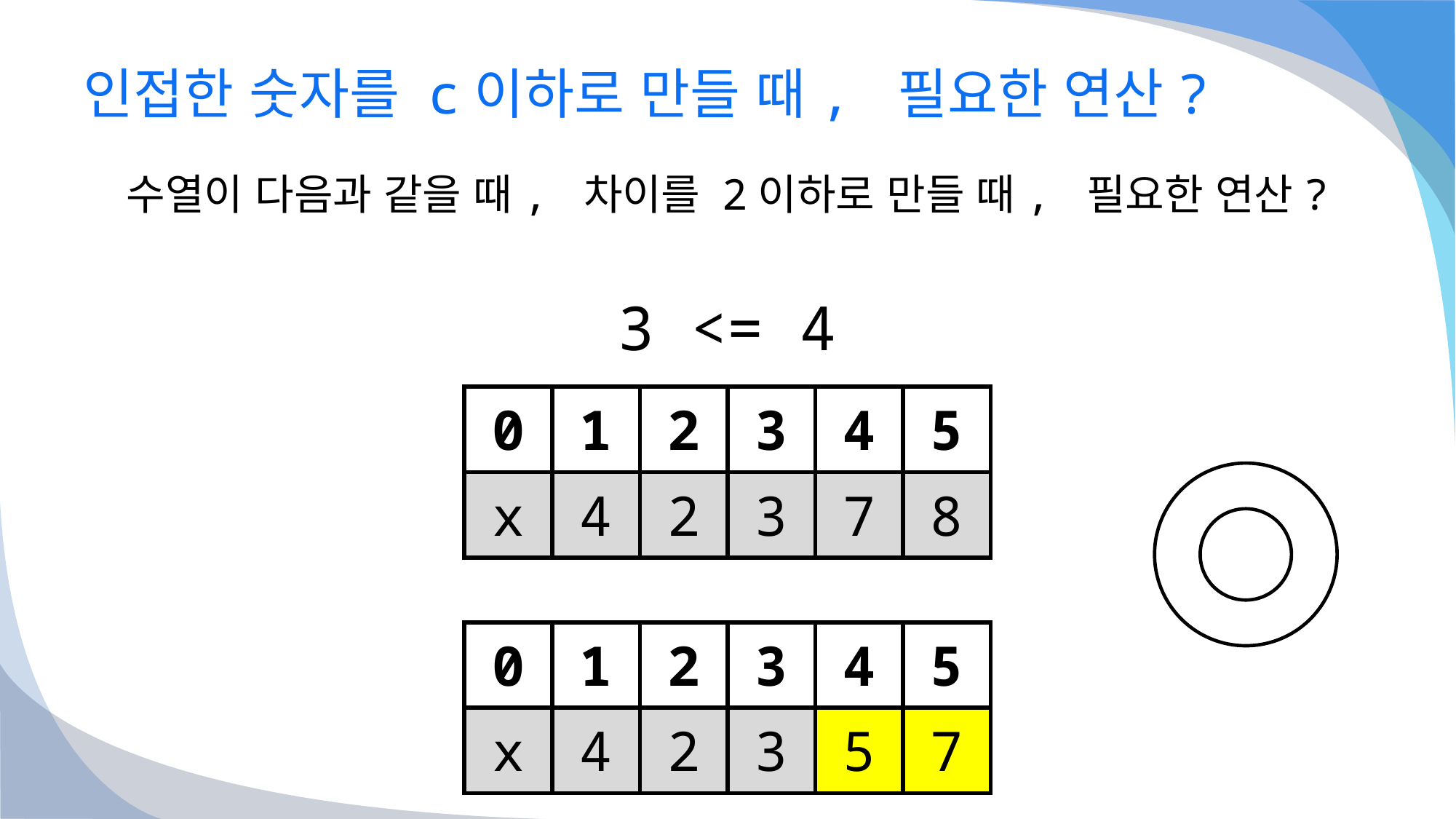

# 인접한 숫자를 c이하로 만들 때, 필요한 연산?
수열이 다음과 같을 때, 차이를 2이하로 만들 때, 필요한 연산?

3 <= 4
| 0 | 1 | 2 | 3 | 4 | 5 |
| --- | --- | --- | --- | --- | --- |
| x | 4 | 2 | 3 | 7 | 8 |

| 0 | 1 | 2 | 3 | 4 | 5 |
| --- | --- | --- | --- | --- | --- |
| x | 4 | 2 | 3 | 5 | 7 |